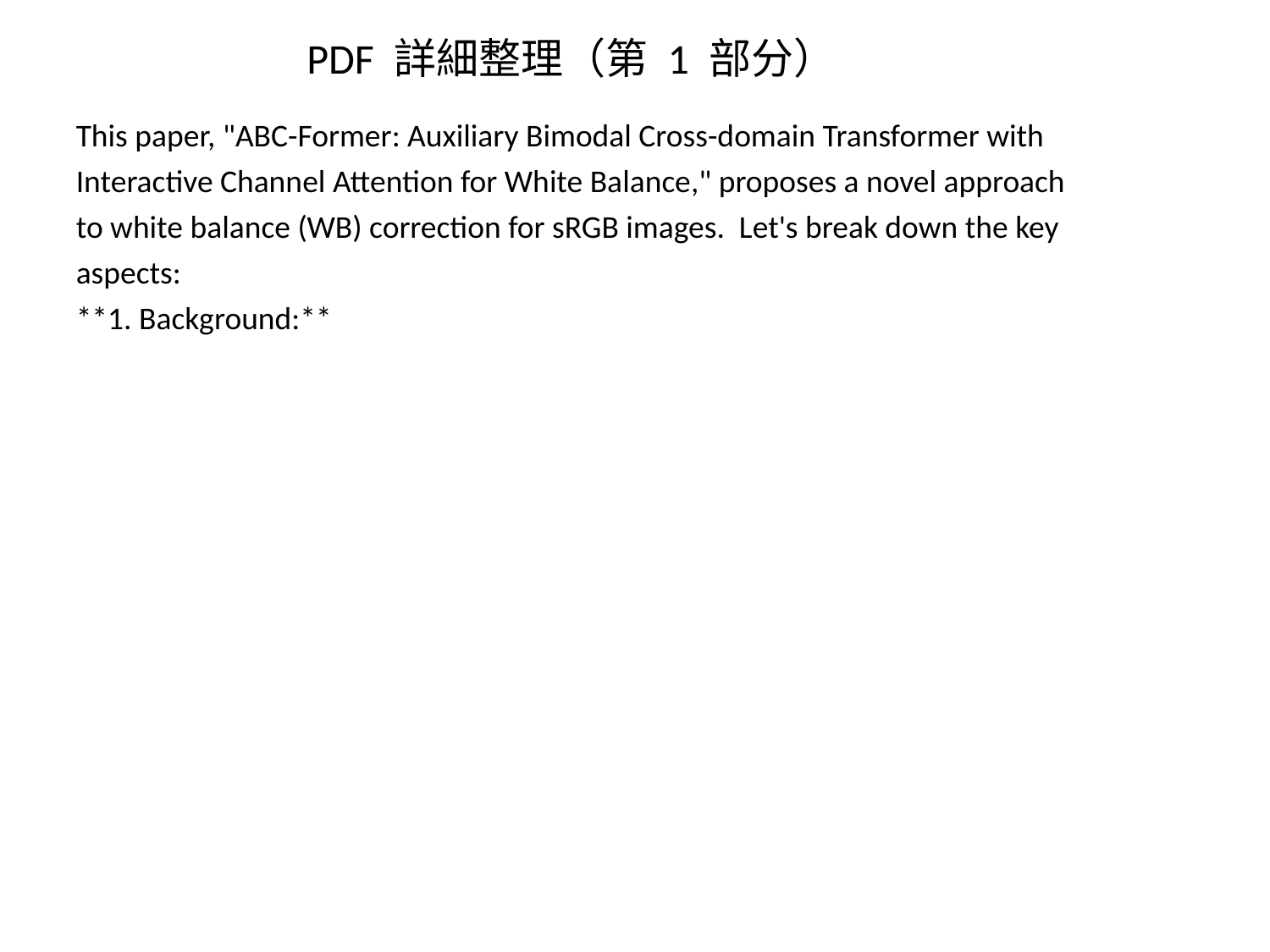

PDF 詳細整理（第 1 部分）

This paper, "ABC-Former: Auxiliary Bimodal Cross-domain Transformer with Interactive Channel Attention for White Balance," proposes a novel approach to white balance (WB) correction for sRGB images.  Let's break down the key aspects:
**1. Background:**